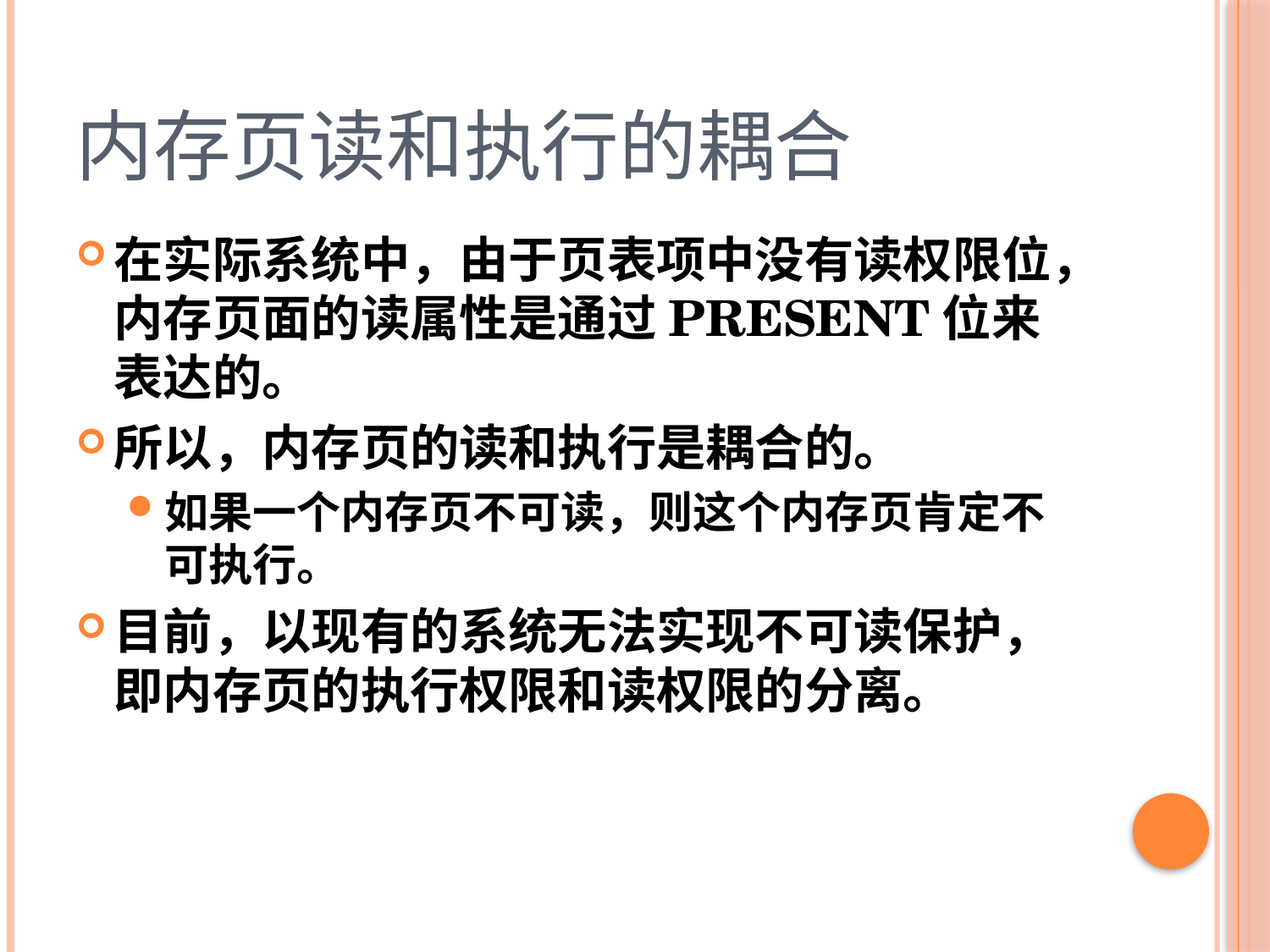

# 内存页读和执行的耦合
在实际系统中，由于页表项中没有读权限位，内存页面的读属性是通过PRESENT位来表达的。
所以，内存页的读和执行是耦合的。
如果一个内存页不可读，则这个内存页肯定不可执行。
目前，以现有的系统无法实现不可读保护，即内存页的执行权限和读权限的分离。